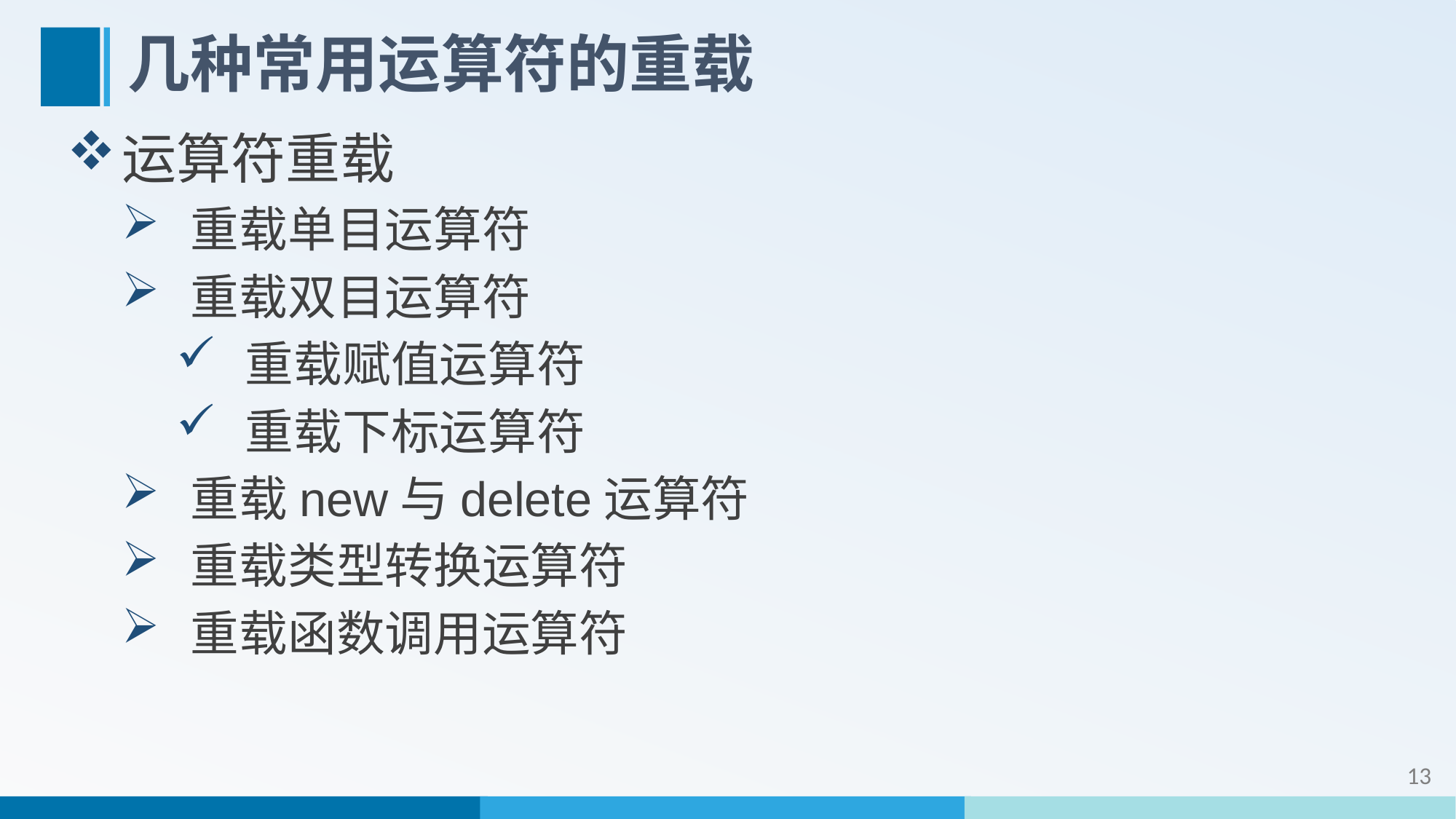

# 几种常用运算符的重载
运算符重载
重载单目运算符
重载双目运算符
重载赋值运算符
重载下标运算符
重载new与delete运算符
重载类型转换运算符
重载函数调用运算符